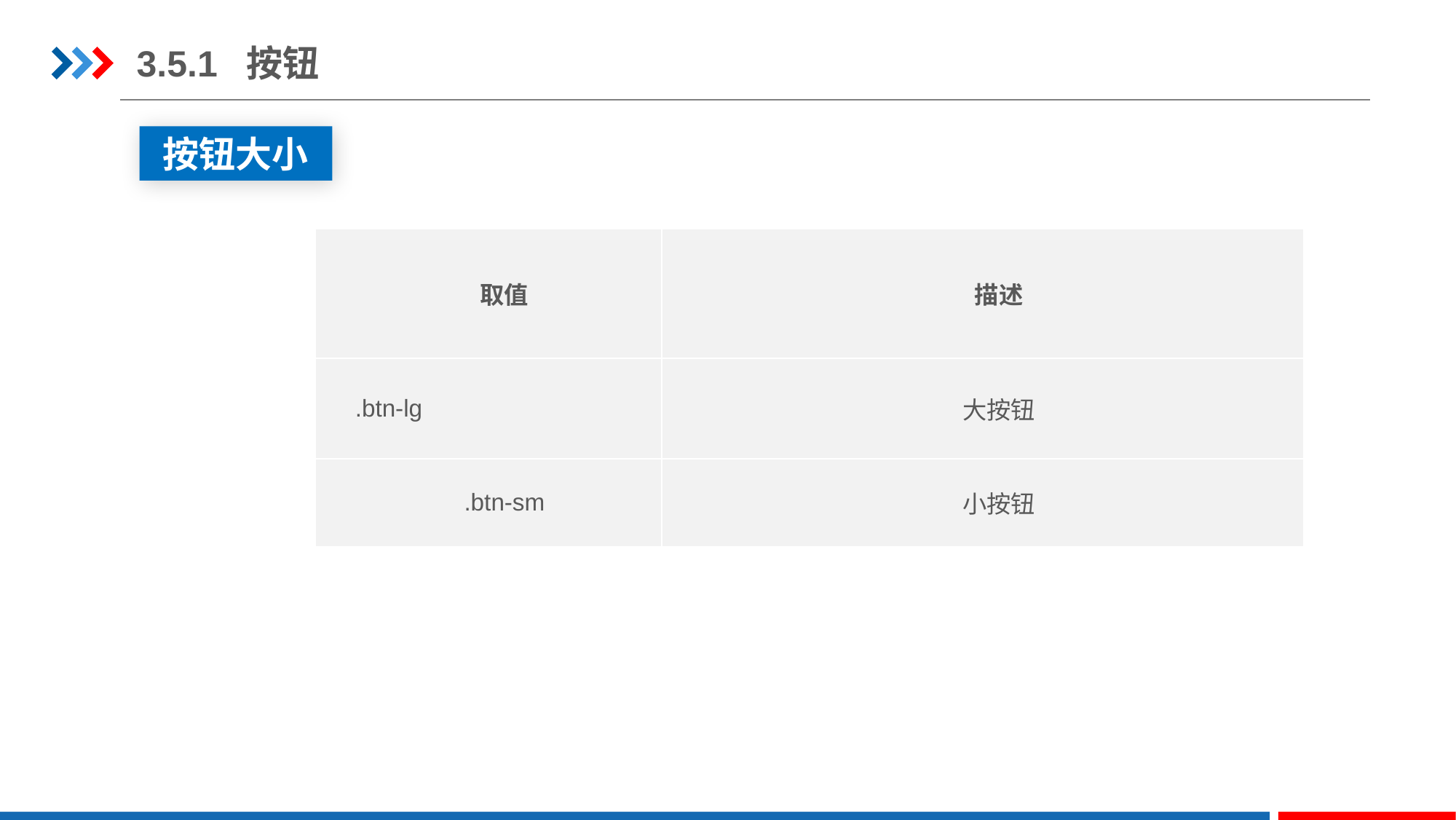

3.5.1  按钮
按钮大小
| 取值 | 描述 |
| --- | --- |
| .btn-lg | 大按钮 |
| .btn-sm | 小按钮 |